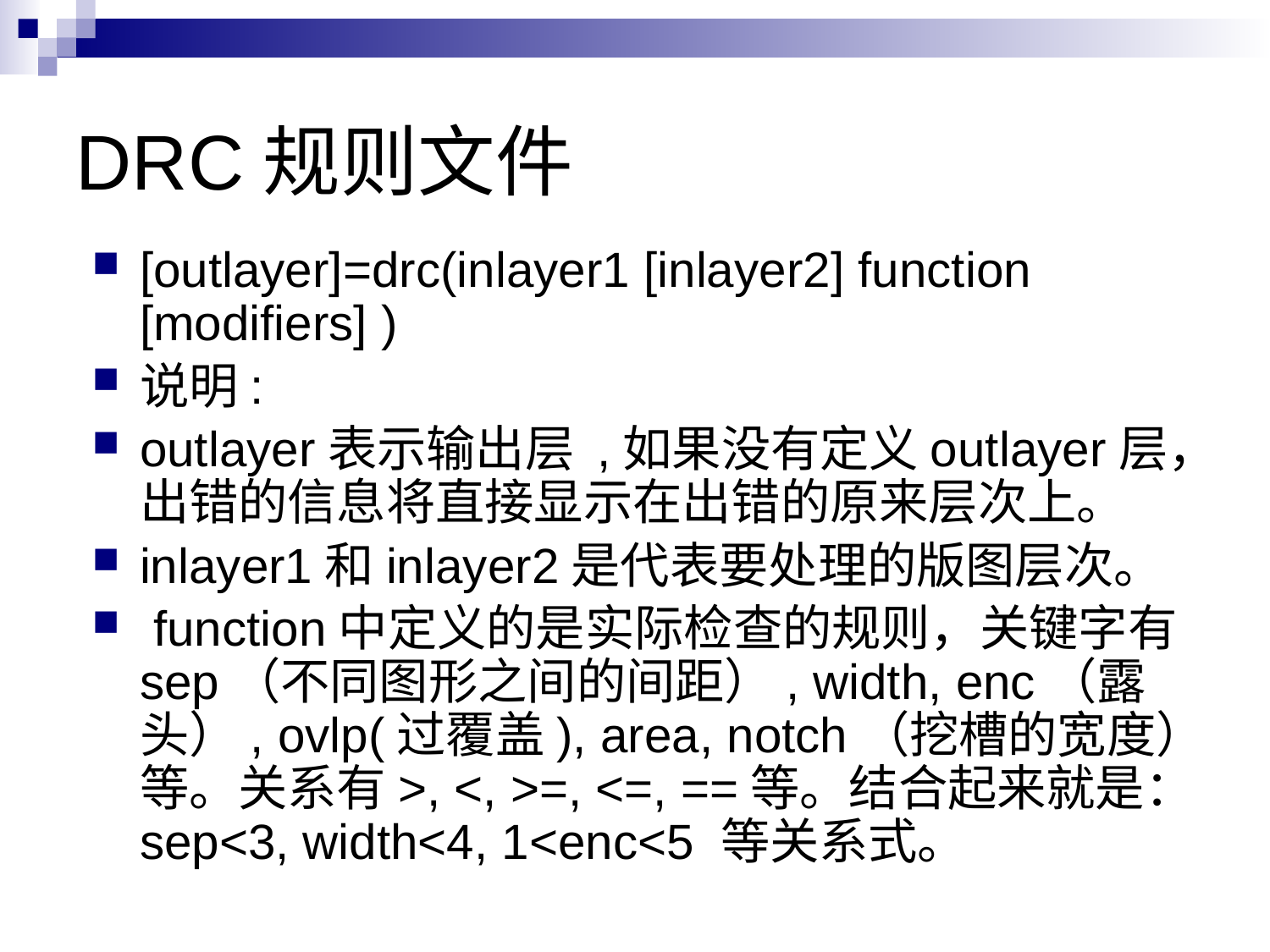

# DRC规则文件
[outlayer]=drc(inlayer1 [inlayer2] function [modifiers] )
说明:
outlayer表示输出层 ,如果没有定义outlayer层，出错的信息将直接显示在出错的原来层次上。
inlayer1和inlayer2是代表要处理的版图层次。
 function中定义的是实际检查的规则，关键字有sep（不同图形之间的间距）, width, enc（露头）, ovlp(过覆盖), area, notch（挖槽的宽度）等。关系有>, <, >=, <=, ==等。结合起来就是：sep<3, width<4, 1<enc<5 等关系式。